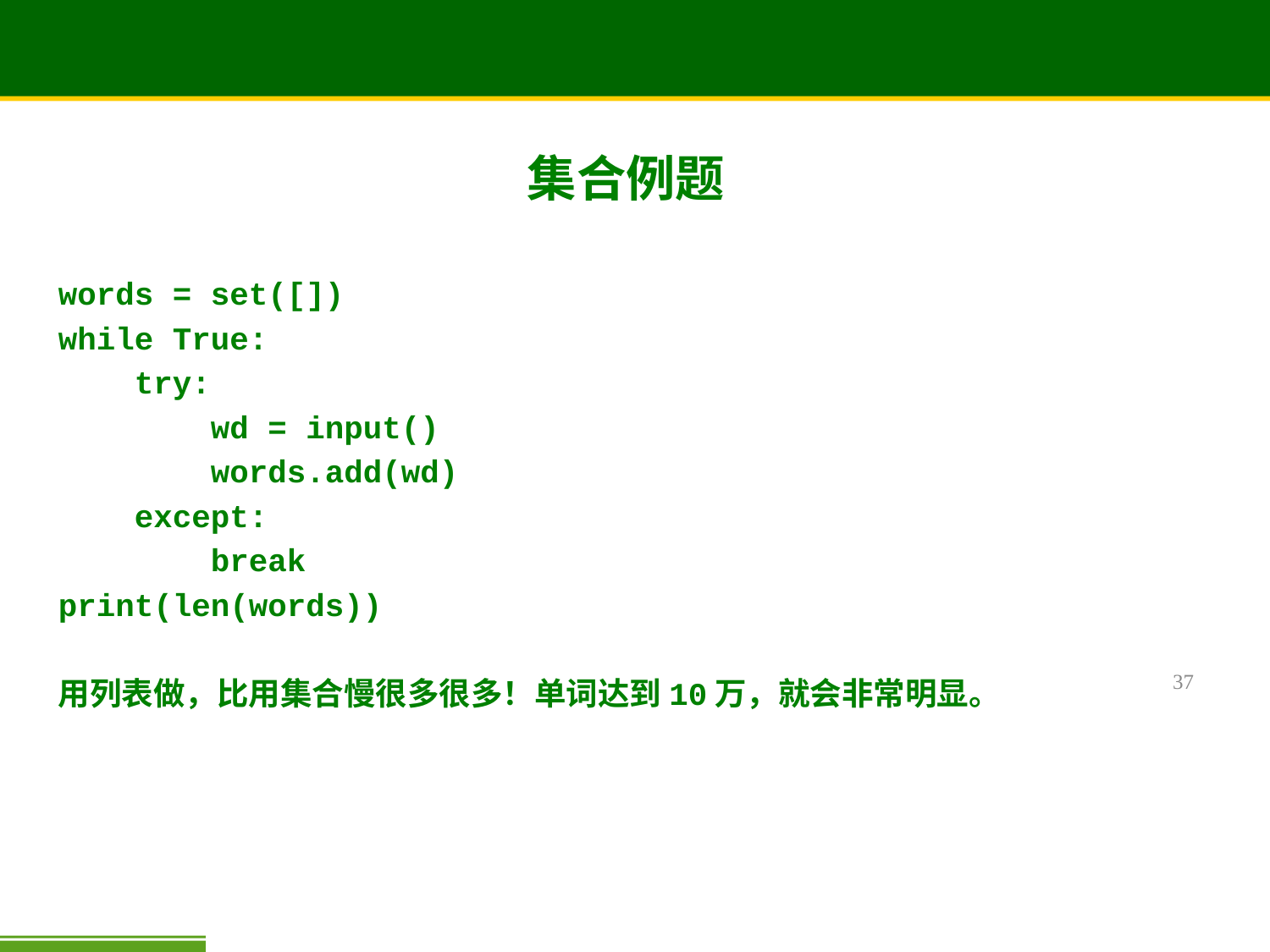

# 集合例题
words = set([])
while True:
    try:
        wd = input()
        words.add(wd)
    except:
        break
print(len(words))

用列表做，比用集合慢很多很多！单词达到10万，就会非常明显。
37